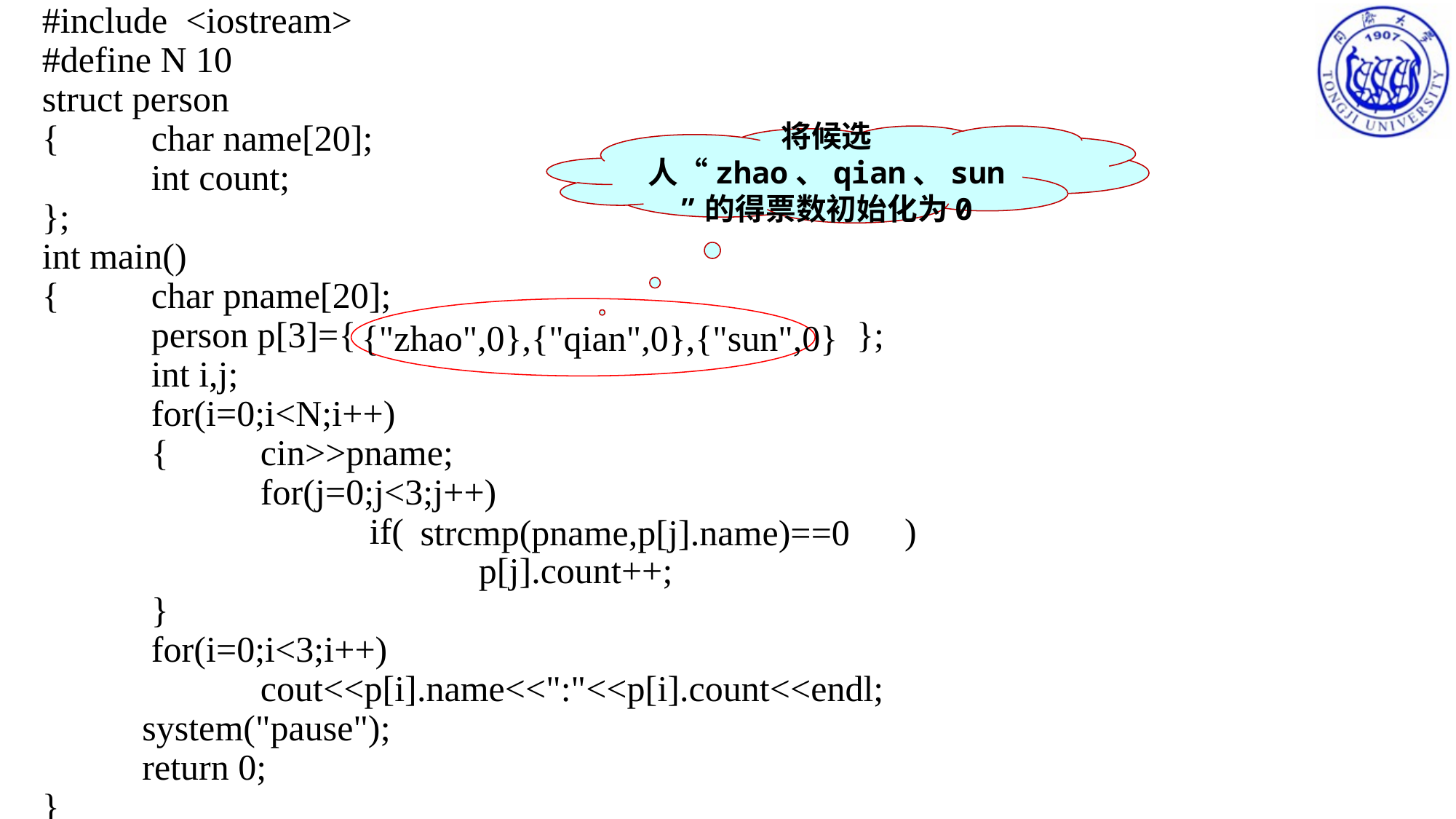

#include  <iostream>
#define N 10
struct person
{	char name[20];
	int count;
};
int main()
{	char pname[20];
	person p[3]={                                                       };
	int i,j;
	for(i=0;i<N;i++)
	{	cin>>pname;
		for(j=0;j<3;j++)
			if(                                                       )
				p[j].count++;
	}
	for(i=0;i<3;i++)
		cout<<p[i].name<<":"<<p[i].count<<endl;
           system("pause");
           return 0;
}
将候选人“zhao、qian、sun”的得票数初始化为0

{"zhao",0},{"qian",0},{"sun",0}
strcmp(pname,p[j].name)==0